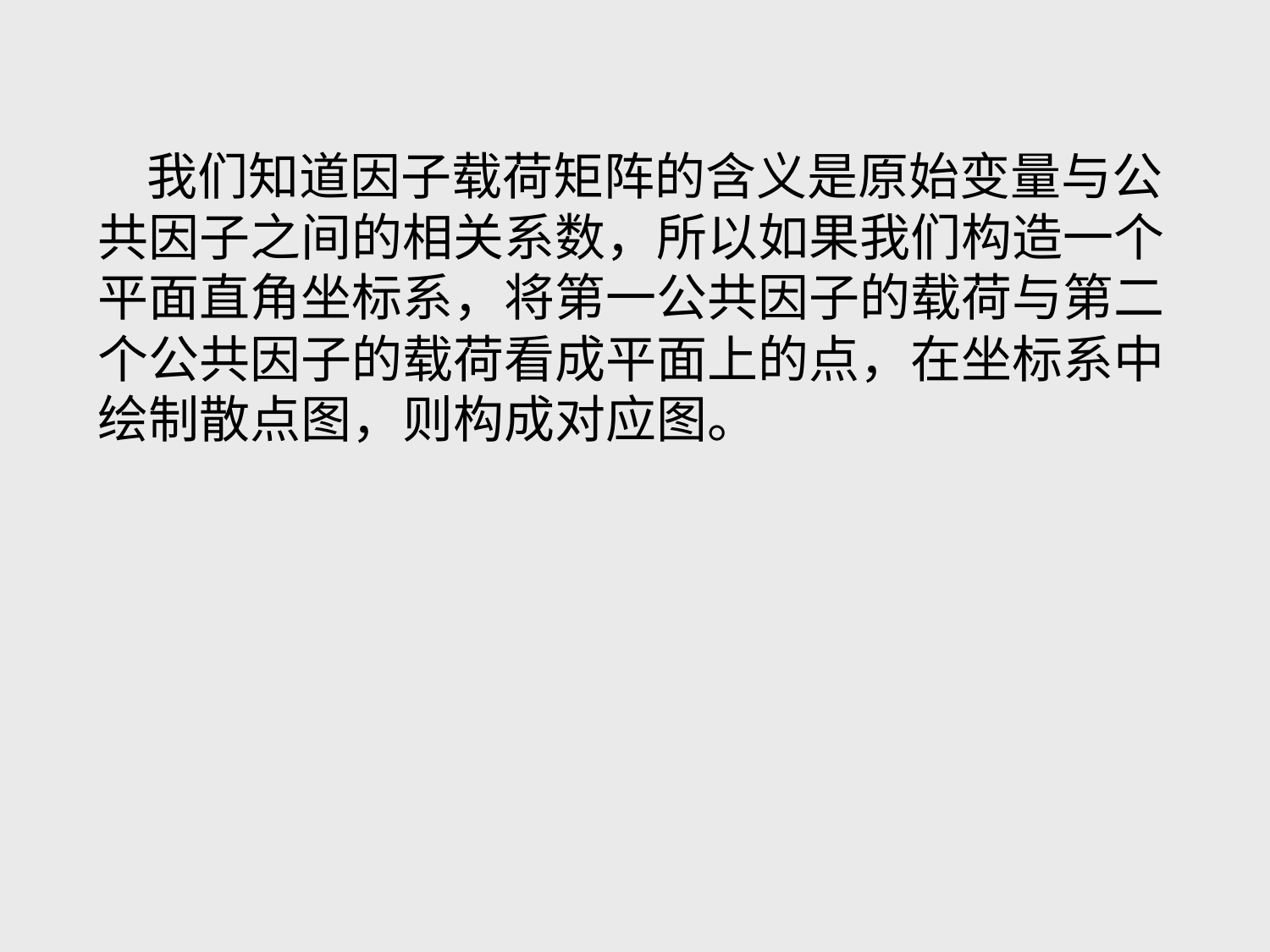

我们知道因子载荷矩阵的含义是原始变量与公共因子之间的相关系数，所以如果我们构造一个平面直角坐标系，将第一公共因子的载荷与第二个公共因子的载荷看成平面上的点，在坐标系中绘制散点图，则构成对应图。